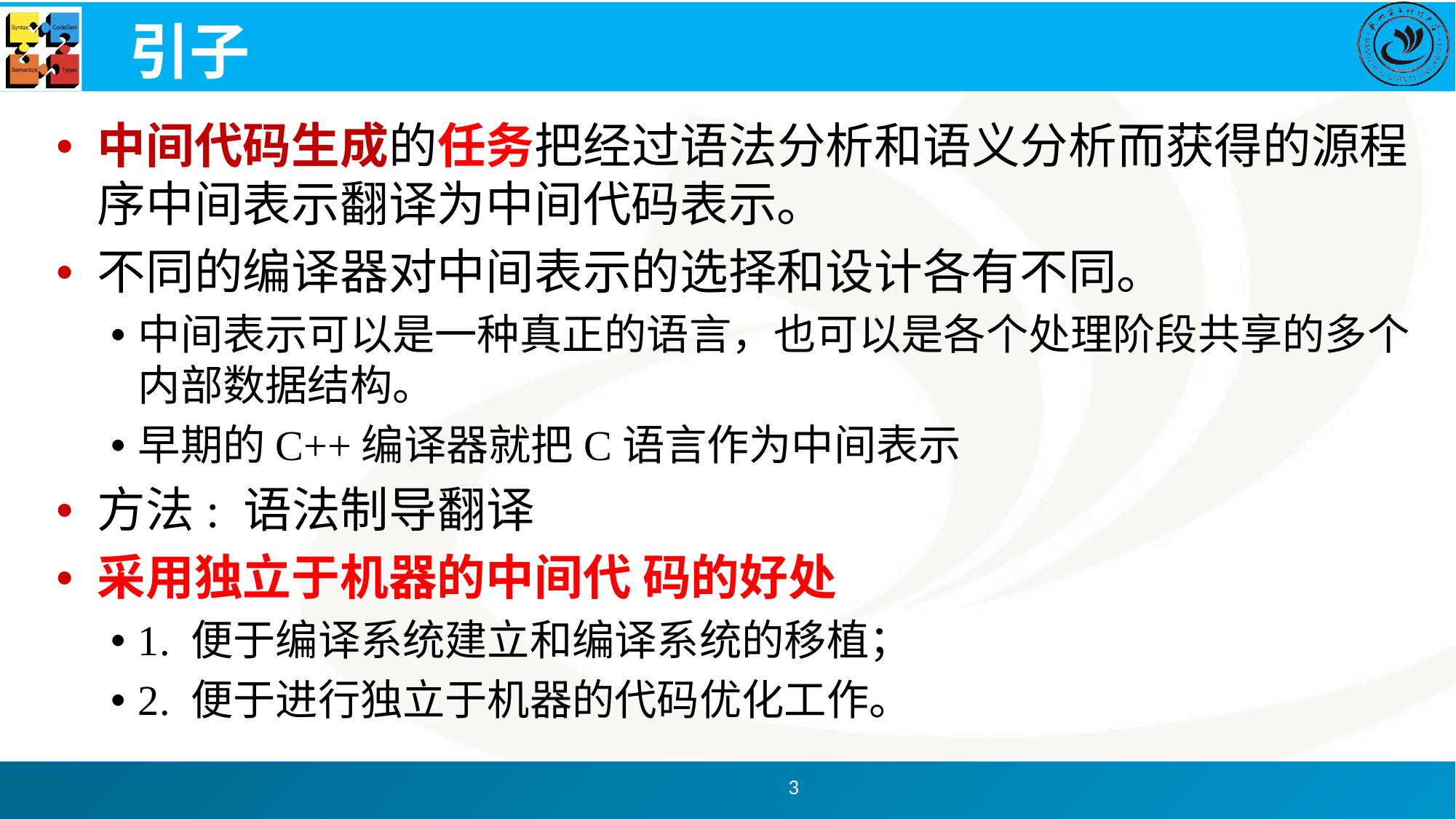

# 引子
中间代码生成的任务把经过语法分析和语义分析而获得的源程序中间表示翻译为中间代码表示。
不同的编译器对中间表示的选择和设计各有不同。
中间表示可以是一种真正的语言，也可以是各个处理阶段共享的多个内部数据结构。
早期的C++编译器就把C语言作为中间表示
方法: 语法制导翻译
采用独立于机器的中间代 码的好处
1. 便于编译系统建立和编译系统的移植；
2. 便于进行独立于机器的代码优化工作。
3